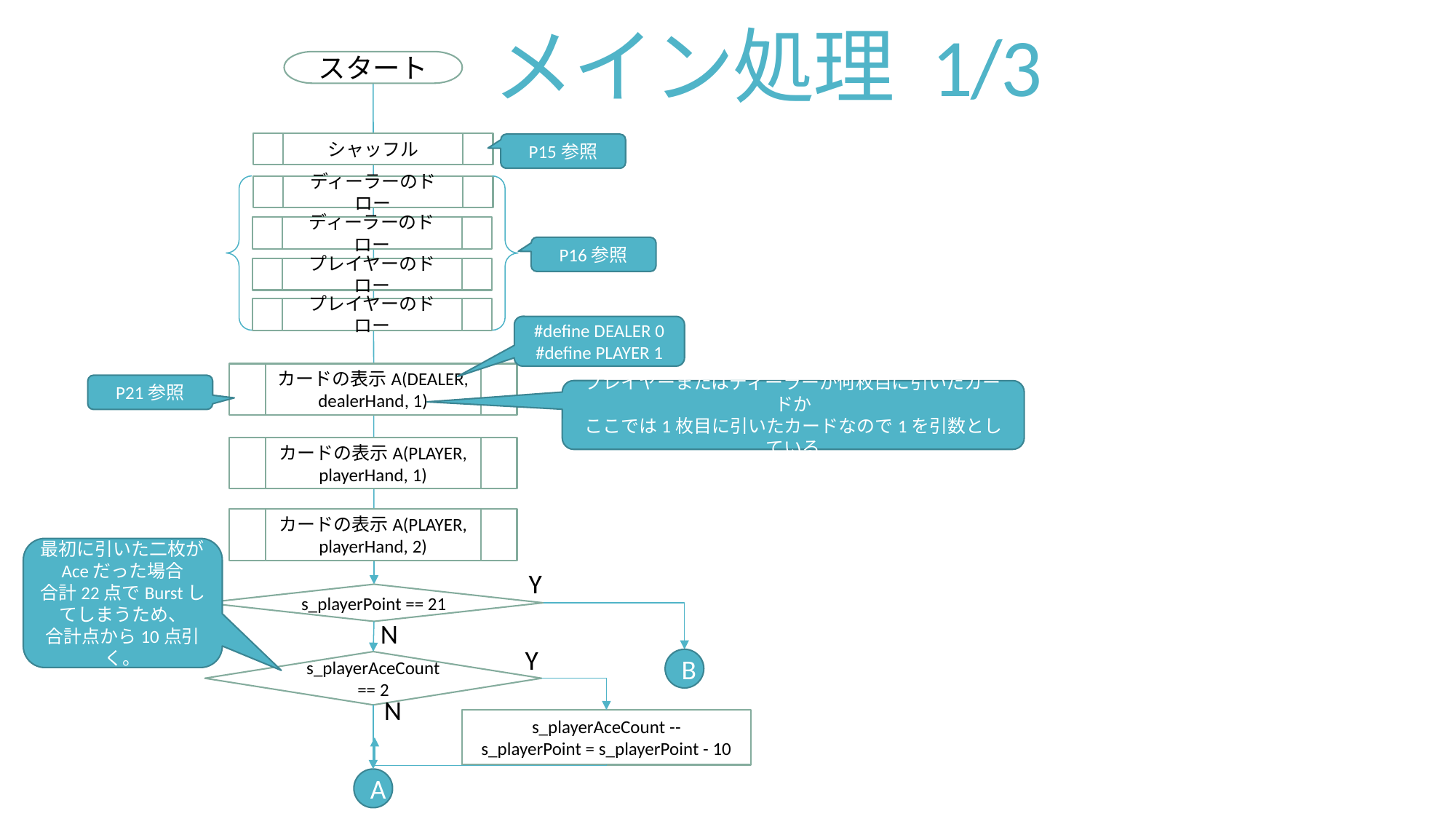

メイン処理 1/3
スタート
シャッフル
P15参照

ディーラーのドロー
ディーラーのドロー
P16参照
プレイヤーのドロー
プレイヤーのドロー
#define DEALER 0
#define PLAYER 1
カードの表示A(DEALER, dealerHand, 1)
P21参照
プレイヤーまたはディーラーが何枚目に引いたカードか
ここでは1枚目に引いたカードなので1を引数としている
カードの表示A(PLAYER, playerHand, 1)
カードの表示A(PLAYER, playerHand, 2)
最初に引いた二枚がAceだった場合
合計22点でBurstしてしまうため、
合計点から10点引く。
Y
s_playerPoint == 21
N
Y
B
s_playerAceCount == 2
N
s_playerAceCount --
s_playerPoint = s_playerPoint - 10
A